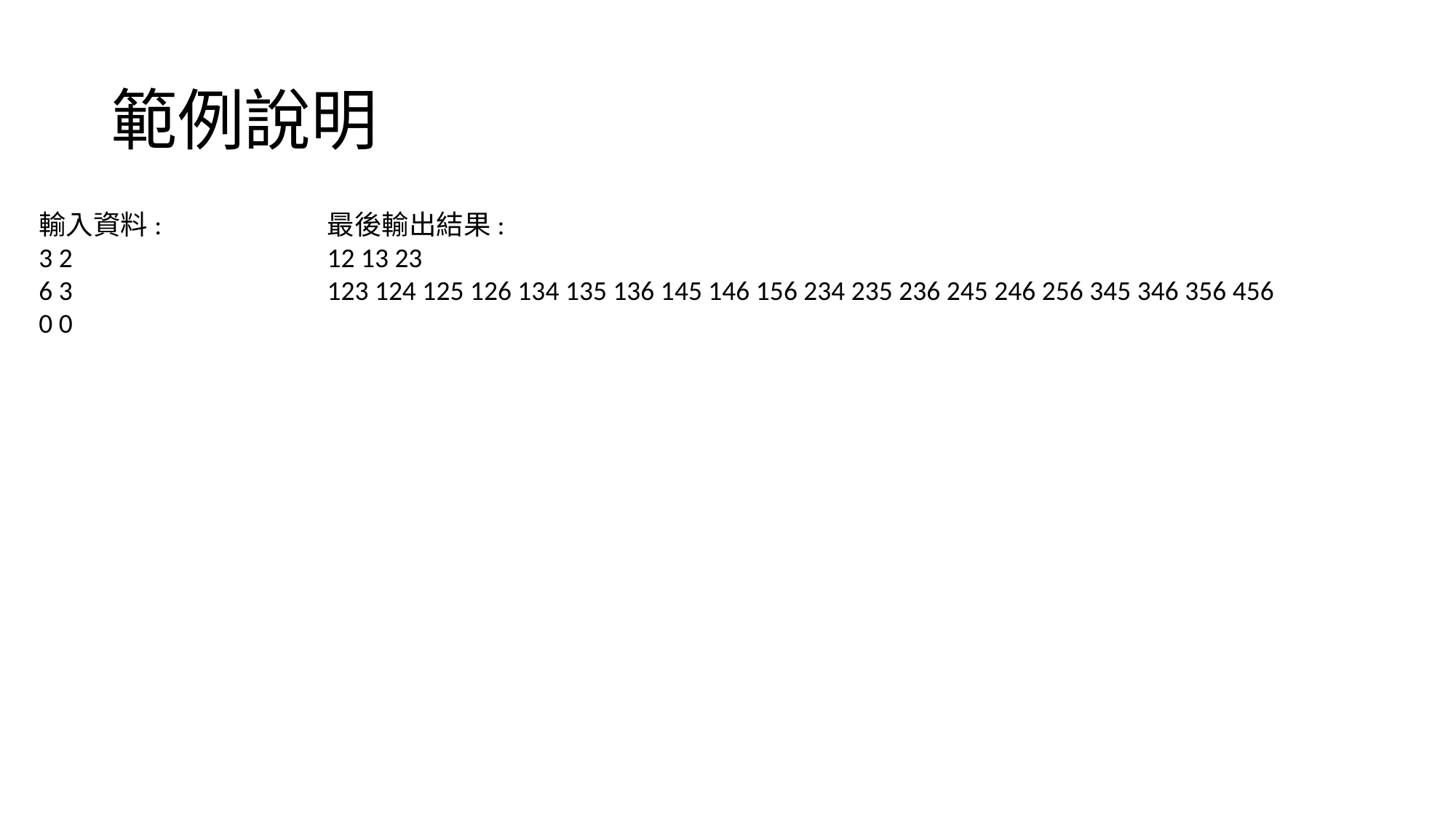

# 範例說明
輸入資料:
3 2
6 3
0 0

最後輸出結果:
12 13 23
123 124 125 126 134 135 136 145 146 156 234 235 236 245 246 256 345 346 356 456